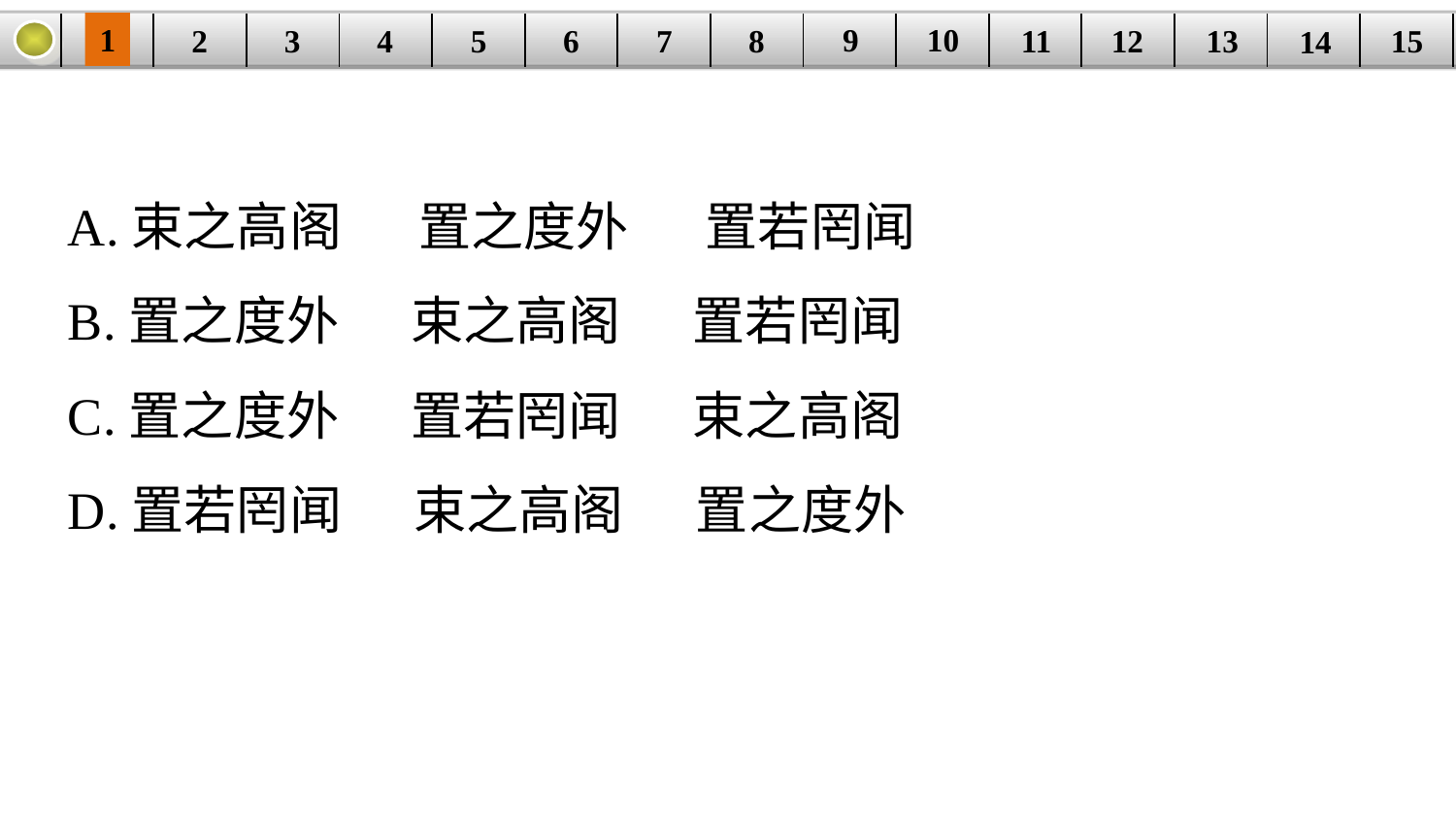

9
10
1
3
4
5
6
8
11
2
12
15
|  |  |  |  |  |  |  |  |  |  |  |  |  |  |  |
| --- | --- | --- | --- | --- | --- | --- | --- | --- | --- | --- | --- | --- | --- | --- |
7
13
14

A.束之高阁　  置之度外　  置若罔闻
B.置之度外      束之高阁      置若罔闻
C.置之度外      置若罔闻      束之高阁
D.置若罔闻      束之高阁      置之度外